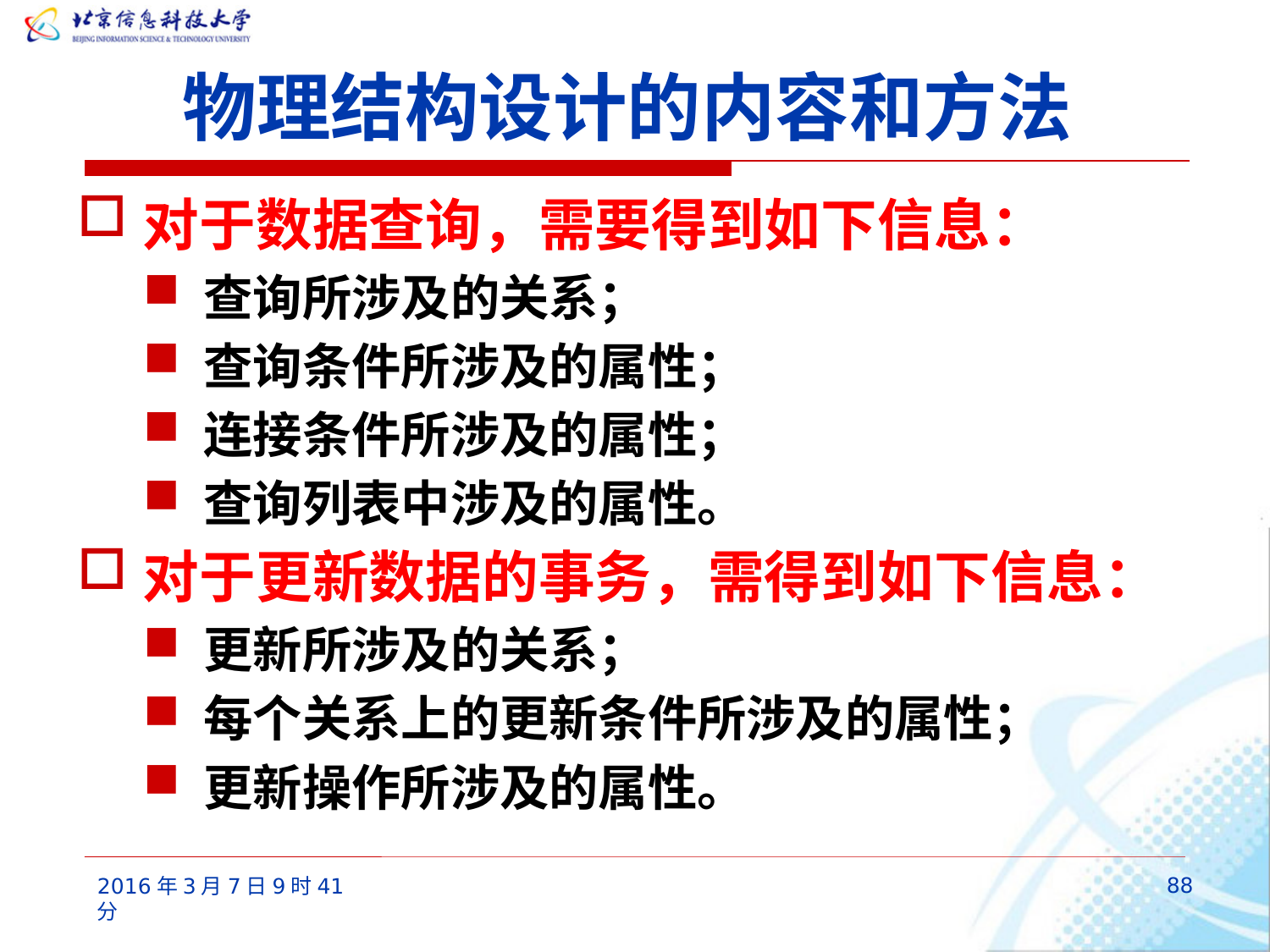

# 物理结构设计的内容和方法
对于数据查询，需要得到如下信息：
查询所涉及的关系；
查询条件所涉及的属性；
连接条件所涉及的属性；
查询列表中涉及的属性。
对于更新数据的事务，需得到如下信息：
更新所涉及的关系；
每个关系上的更新条件所涉及的属性；
更新操作所涉及的属性。
2016年3月7日9时41分